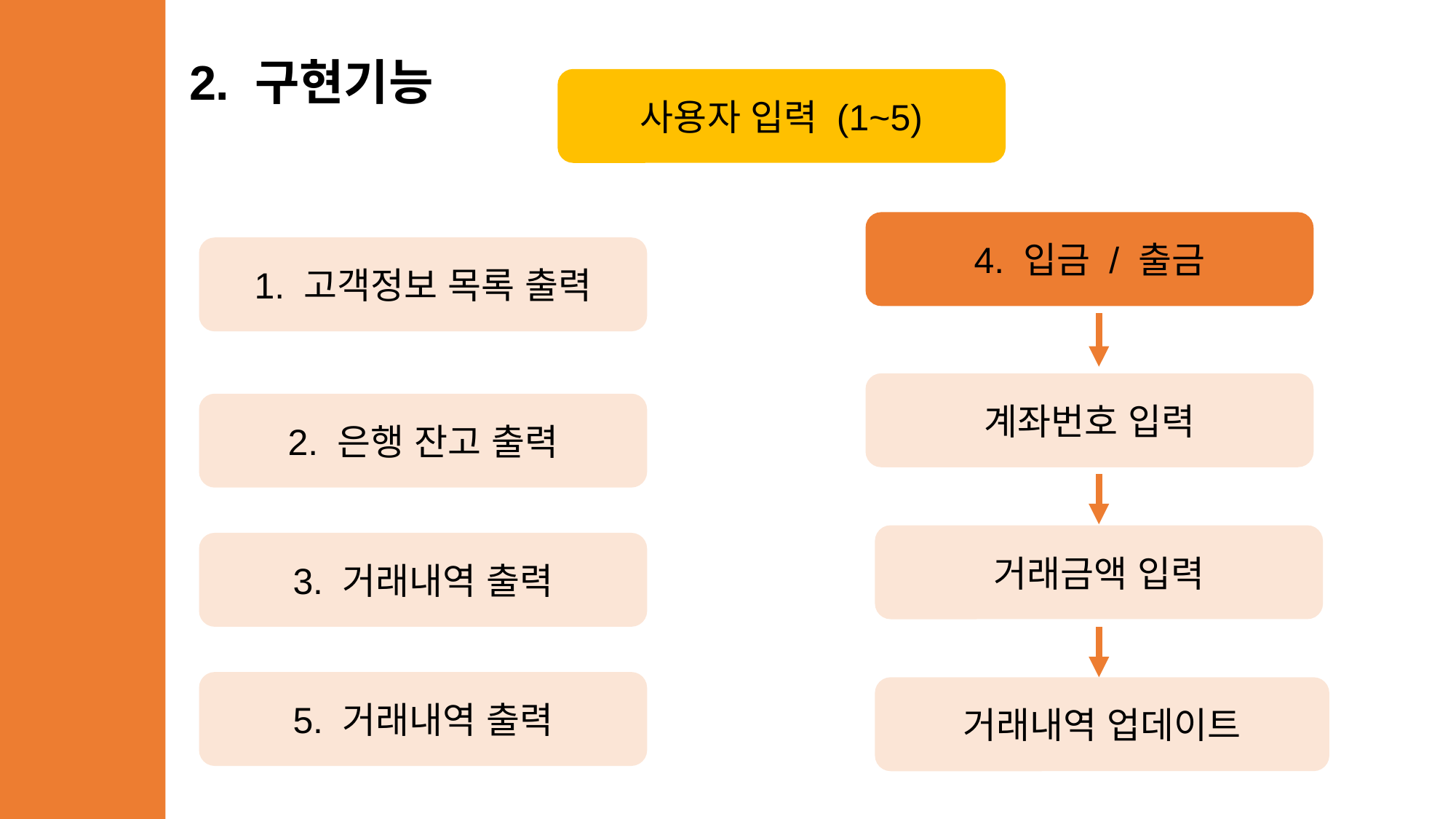

2. 구현기능
사용자 입력 (1~5)
4. 입금 / 출금
1. 고객정보 목록 출력
계좌번호 입력
2. 은행 잔고 출력
거래금액 입력
3. 거래내역 출력
5. 거래내역 출력
거래내역 업데이트